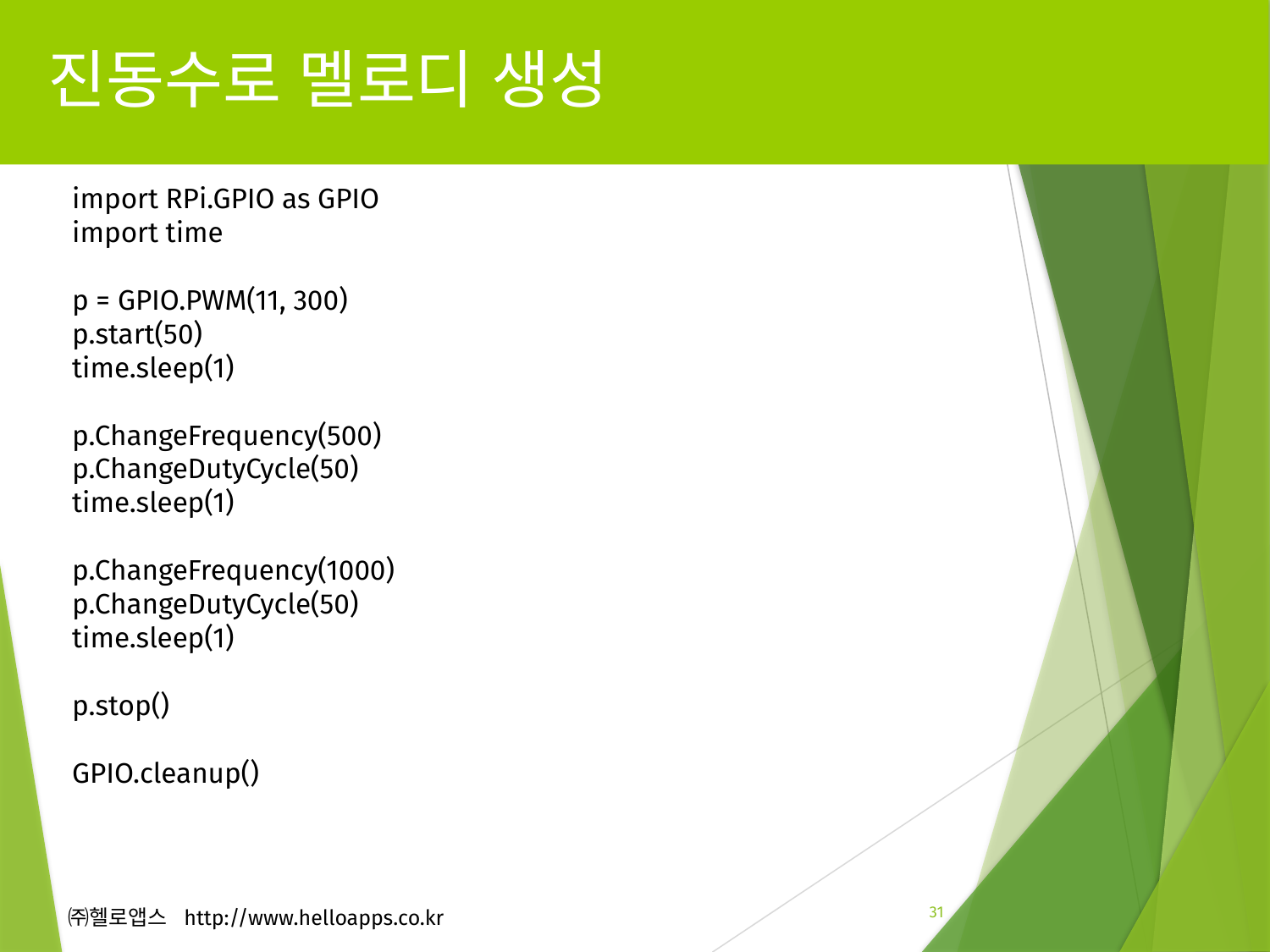

# 진동수로 멜로디 생성
import RPi.GPIO as GPIO
import time

p = GPIO.PWM(11, 300)
p.start(50)
time.sleep(1)

p.ChangeFrequency(500)
p.ChangeDutyCycle(50)
time.sleep(1)

p.ChangeFrequency(1000)
p.ChangeDutyCycle(50)
time.sleep(1)

p.stop()

GPIO.cleanup()
31